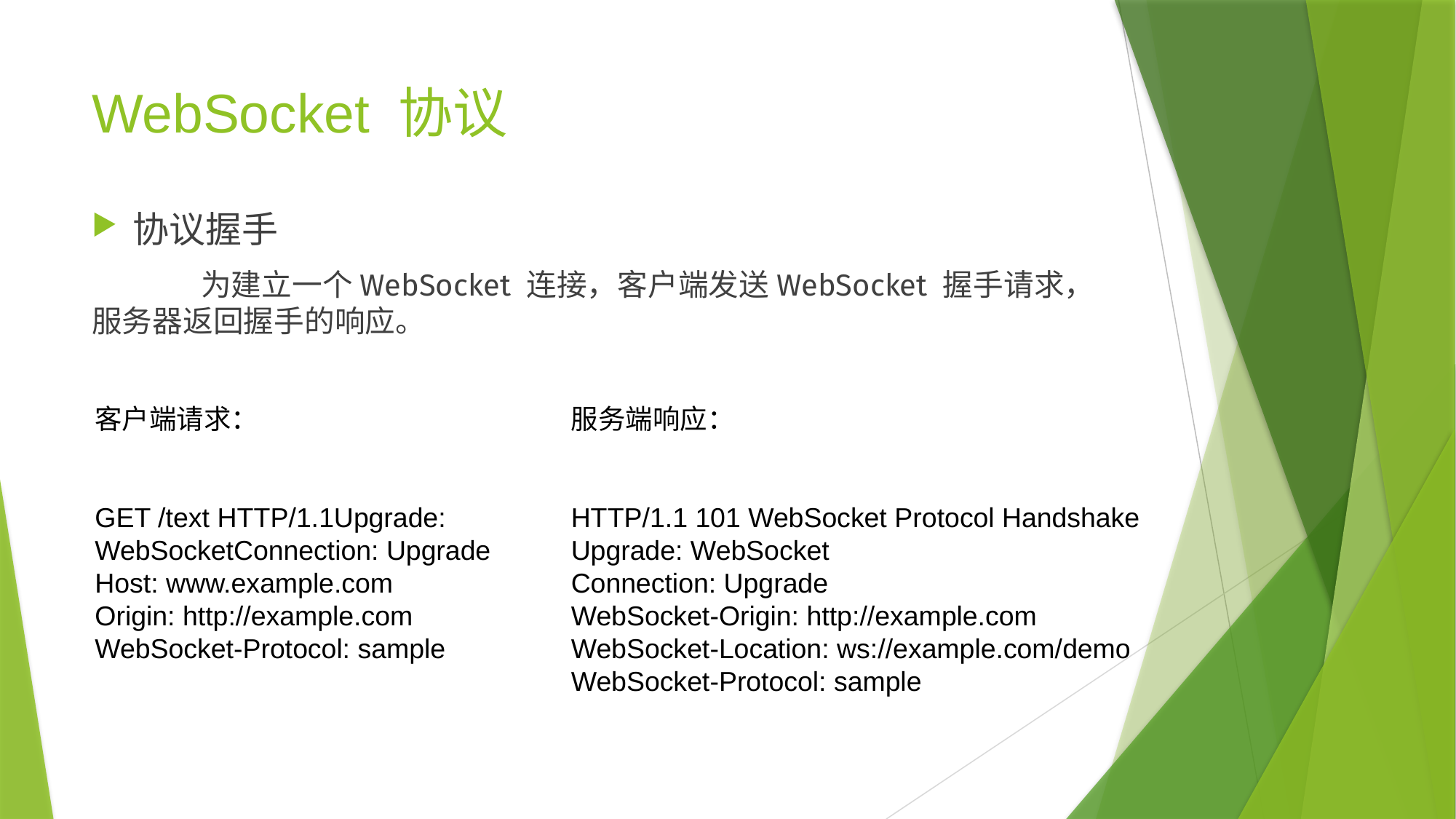

# WebSocket 协议
协议握手
	为建立一个WebSocket 连接，客户端发送WebSocket 握手请求，服务器返回握手的响应。

客户端请求：

GET /text HTTP/1.1Upgrade: WebSocketConnection: Upgrade
Host: www.example.com
Origin: http://example.com
WebSocket-Protocol: sample
服务端响应：

HTTP/1.1 101 WebSocket Protocol Handshake
Upgrade: WebSocket
Connection: Upgrade
WebSocket-Origin: http://example.com
WebSocket-Location: ws://example.com/demo
WebSocket-Protocol: sample